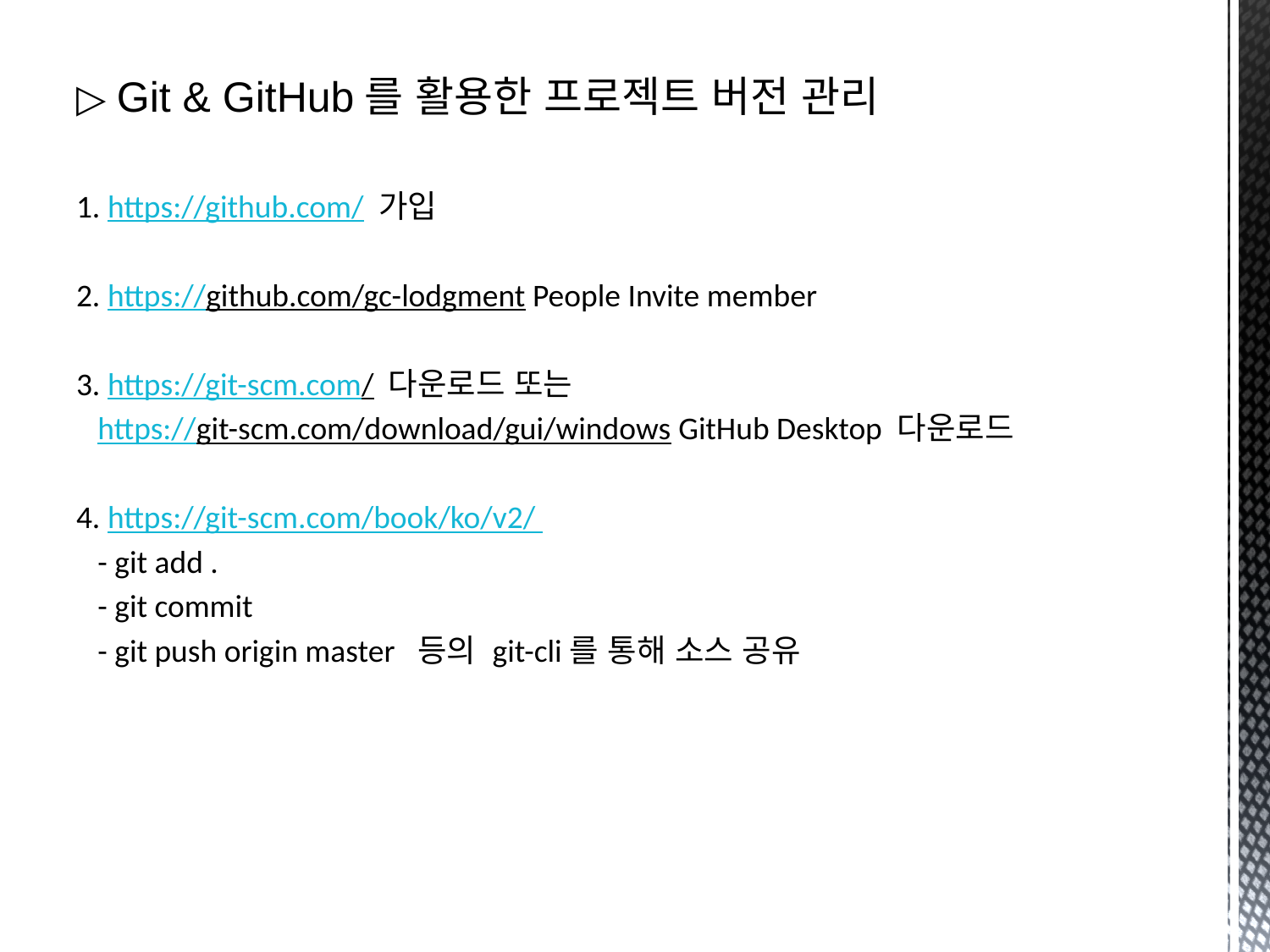

▷ Git & GitHub를 활용한 프로젝트 버전 관리

1. https://github.com/ 가입

2. https://github.com/gc-lodgment People Invite member

3. https://git-scm.com/ 다운로드 또는
   https://git-scm.com/download/gui/windows GitHub Desktop 다운로드

4. https://git-scm.com/book/ko/v2/
   - git add .
   - git commit
   - git push origin master  등의 git-cli를 통해 소스 공유